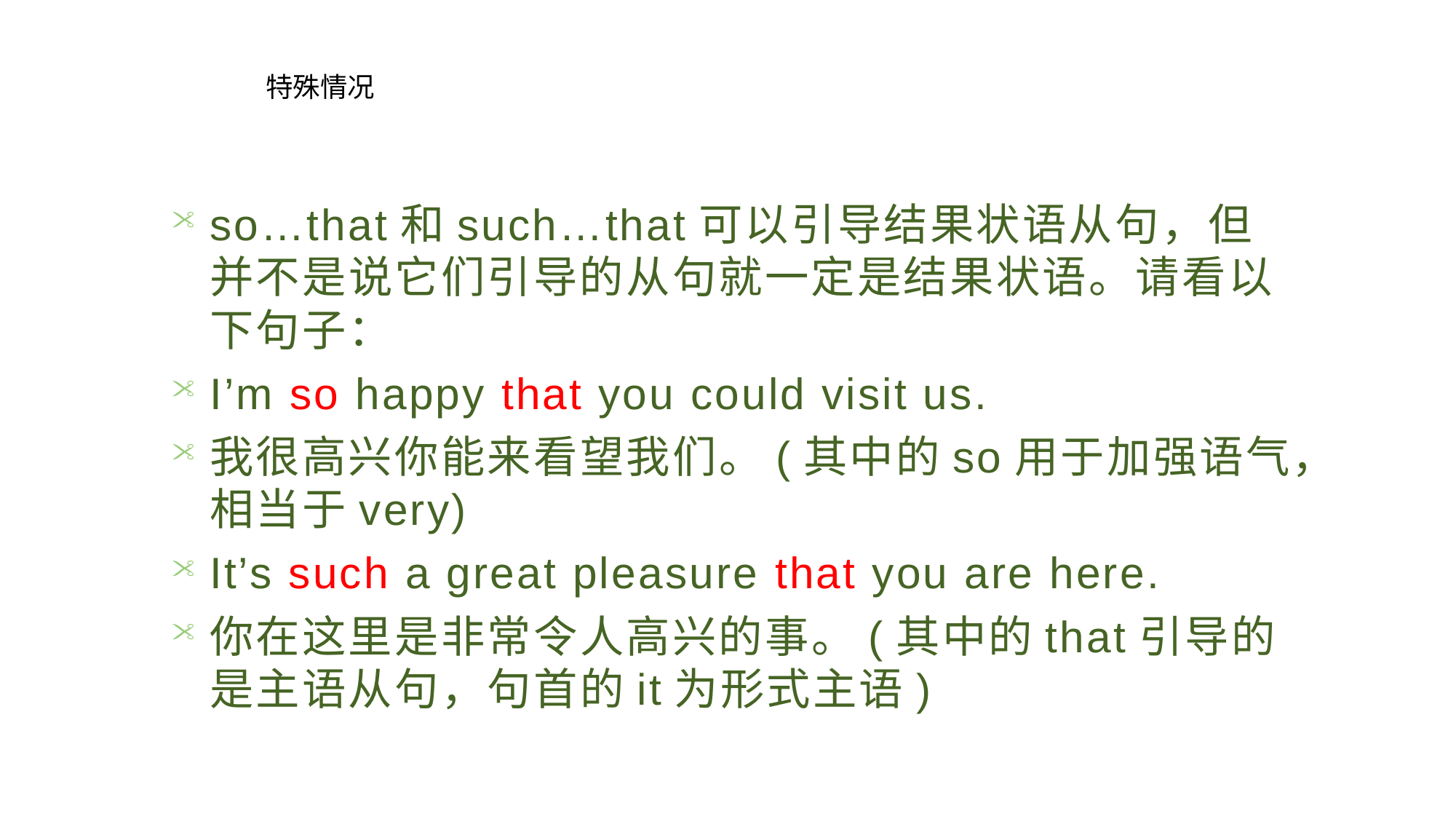

特殊情况
so…that和such…that可以引导结果状语从句，但并不是说它们引导的从句就一定是结果状语。请看以下句子：
I’m so happy that you could visit us.
我很高兴你能来看望我们。(其中的so用于加强语气，相当于very)
It’s such a great pleasure that you are here.
你在这里是非常令人高兴的事。(其中的that引导的是主语从句，句首的it为形式主语)